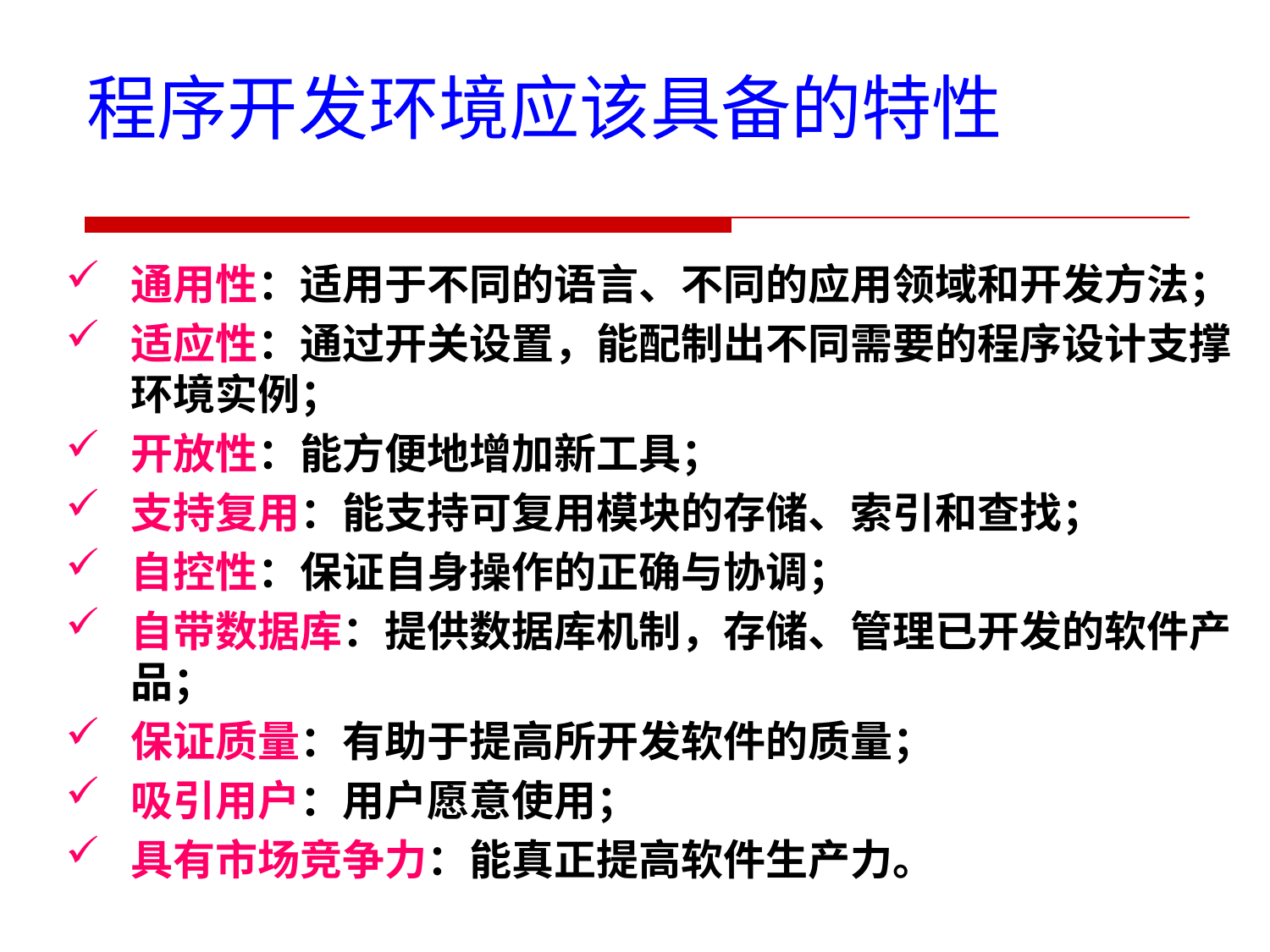

程序开发环境应该具备的特性
通用性：适用于不同的语言、不同的应用领域和开发方法；
适应性：通过开关设置，能配制出不同需要的程序设计支撑环境实例；
开放性：能方便地增加新工具；
支持复用：能支持可复用模块的存储、索引和查找；
自控性：保证自身操作的正确与协调；
自带数据库：提供数据库机制，存储、管理已开发的软件产品；
保证质量：有助于提高所开发软件的质量；
吸引用户：用户愿意使用；
具有市场竞争力：能真正提高软件生产力。